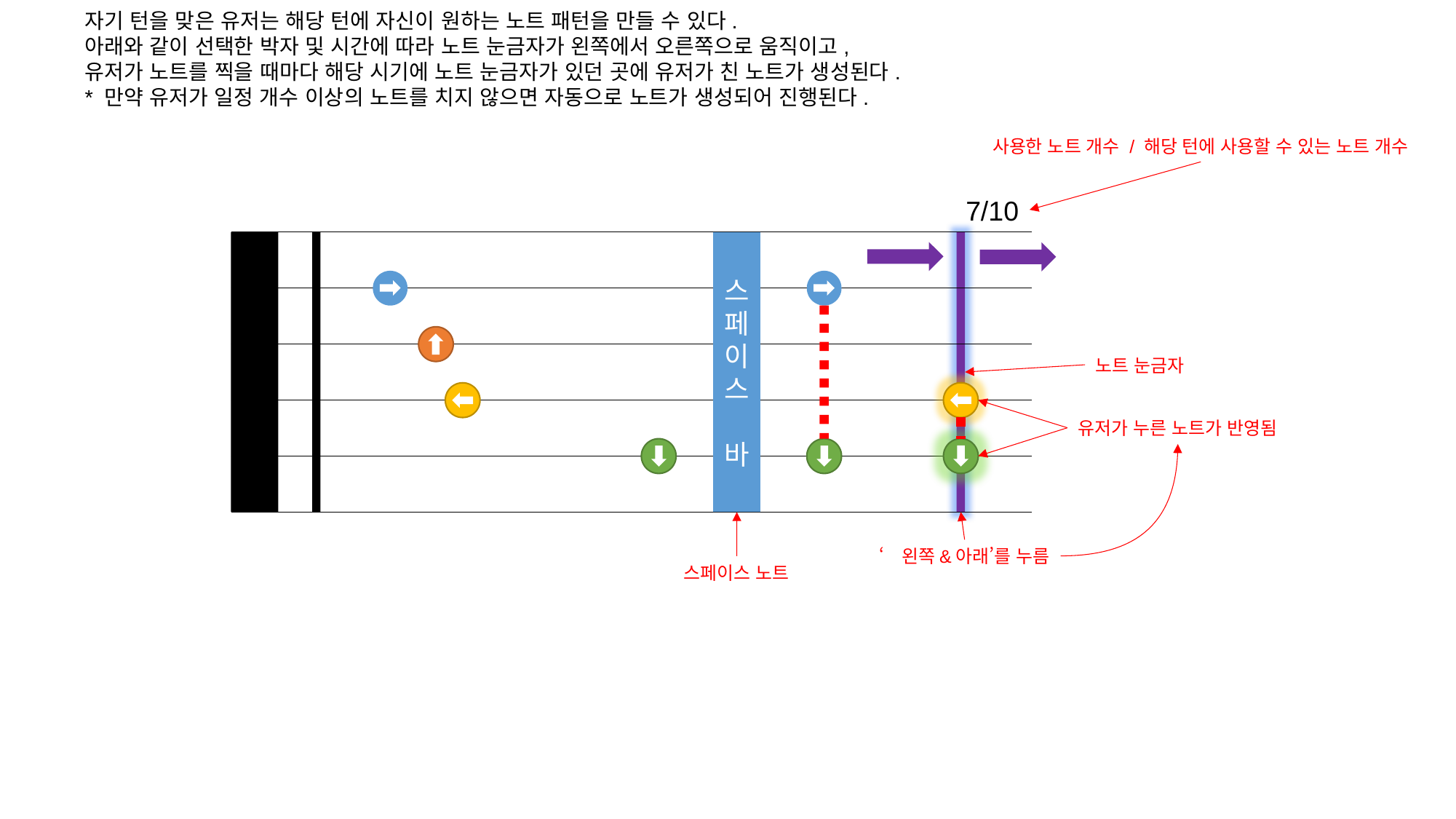

자기 턴을 맞은 유저는 해당 턴에 자신이 원하는 노트 패턴을 만들 수 있다.
아래와 같이 선택한 박자 및 시간에 따라 노트 눈금자가 왼쪽에서 오른쪽으로 움직이고,
유저가 노트를 찍을 때마다 해당 시기에 노트 눈금자가 있던 곳에 유저가 친 노트가 생성된다.
* 만약 유저가 일정 개수 이상의 노트를 치지 않으면 자동으로 노트가 생성되어 진행된다.
사용한 노트 개수 / 해당 턴에 사용할 수 있는 노트 개수
7/10

스
페
이
스

바

노트 눈금자

유저가 누른 노트가 반영됨

‘왼쪽&아래’를 누름
스페이스 노트